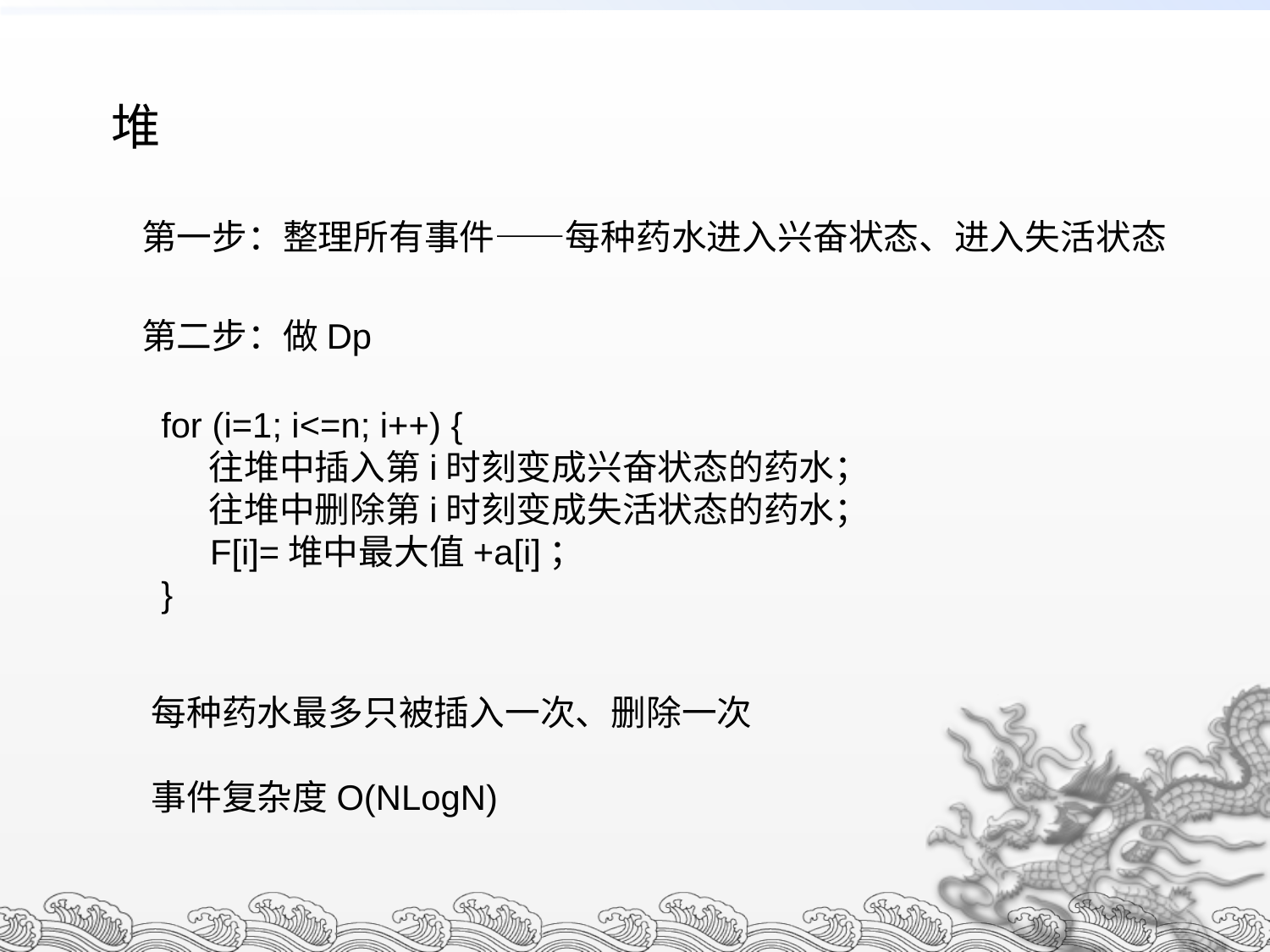

堆
第一步：整理所有事件——每种药水进入兴奋状态、进入失活状态
第二步：做Dp
for (i=1; i<=n; i++) {
     往堆中插入第i时刻变成兴奋状态的药水；
     往堆中删除第i时刻变成失活状态的药水；
     F[i]=堆中最大值+a[i]；
}
每种药水最多只被插入一次、删除一次

事件复杂度O(NLogN)